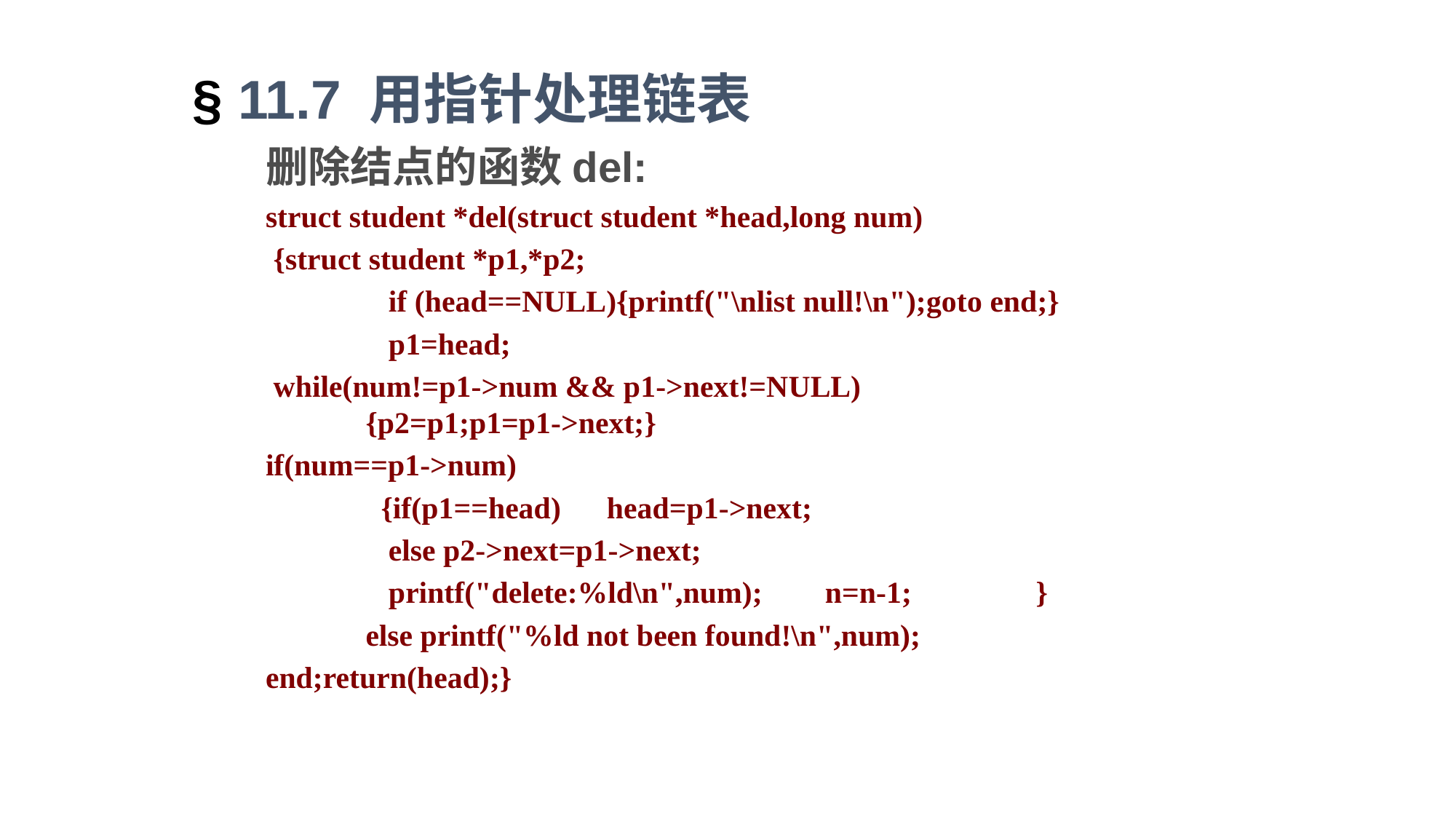

§ 11.7 用指针处理链表
删除结点的函数del:
struct student *del(struct student *head,long num)
 {struct student *p1,*p2;
	   if (head==NULL){printf("\nlist null!\n");goto end;}
	   p1=head;
 while(num!=p1->num && p1->next!=NULL)                                           {p2=p1;p1=p1->next;}
if(num==p1->num)
	  {if(p1==head)      head=p1->next;
	   else p2->next=p1->next;
	   printf("delete:%ld\n",num);	   n=n-1;	  }
	else printf("%ld not been found!\n",num);
end;return(head);}